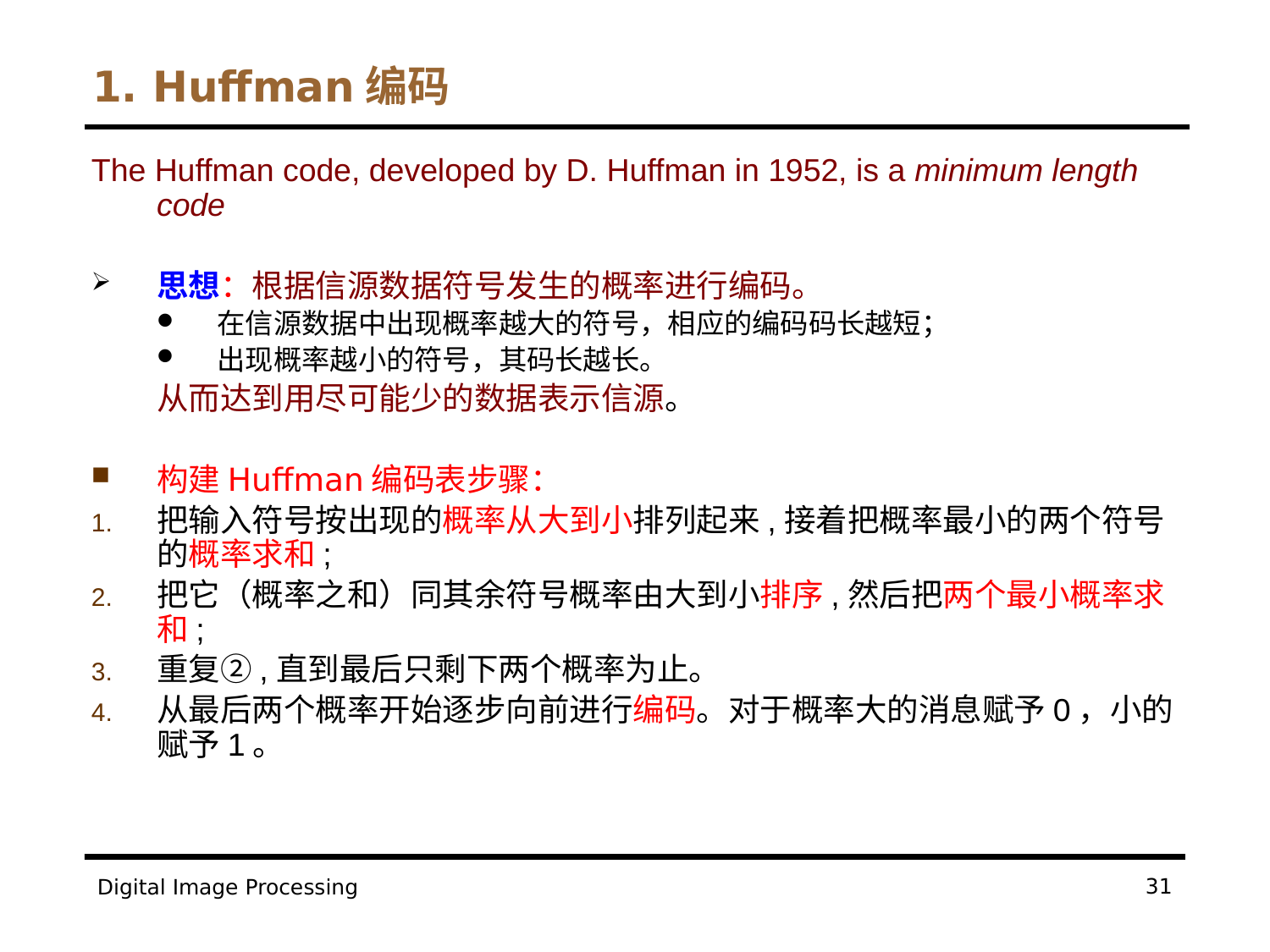

# 1. Huffman编码
The Huffman code, developed by D. Huffman in 1952, is a minimum length code

思想：根据信源数据符号发生的概率进行编码。
在信源数据中出现概率越大的符号，相应的编码码长越短；
出现概率越小的符号，其码长越长。
	从而达到用尽可能少的数据表示信源。

构建Huffman编码表步骤：
把输入符号按出现的概率从大到小排列起来,接着把概率最小的两个符号的概率求和;
把它（概率之和）同其余符号概率由大到小排序,然后把两个最小概率求和;
重复②,直到最后只剩下两个概率为止。
从最后两个概率开始逐步向前进行编码。对于概率大的消息赋予0，小的赋予1。

31
Digital Image Processing